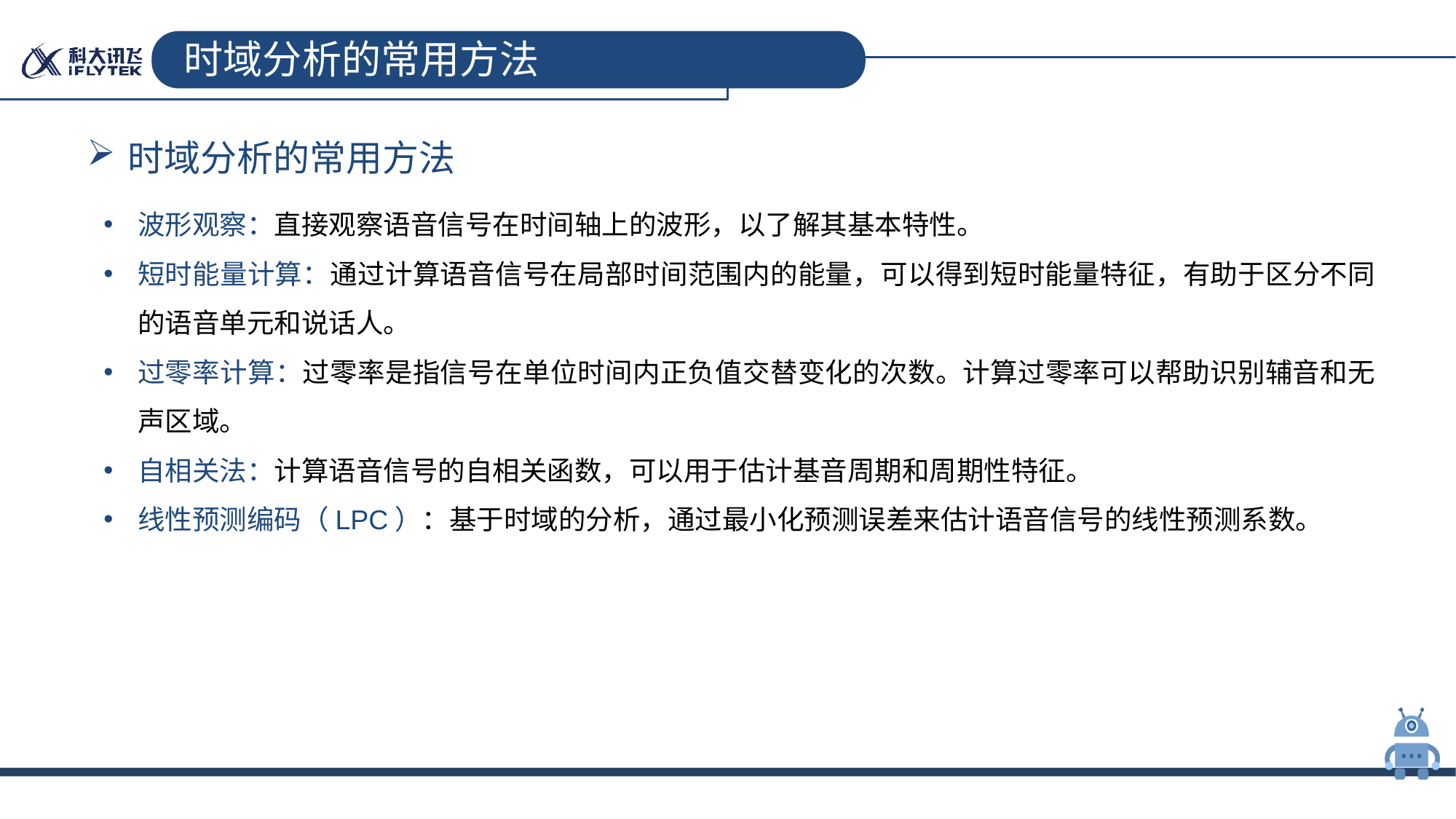

# 时域分析的常用方法
时域分析的常用方法
波形观察：直接观察语音信号在时间轴上的波形，以了解其基本特性。
短时能量计算：通过计算语音信号在局部时间范围内的能量，可以得到短时能量特征，有助于区分不同的语音单元和说话人。
过零率计算：过零率是指信号在单位时间内正负值交替变化的次数。计算过零率可以帮助识别辅音和无声区域。
自相关法：计算语音信号的自相关函数，可以用于估计基音周期和周期性特征。
线性预测编码（LPC）：基于时域的分析，通过最小化预测误差来估计语音信号的线性预测系数。